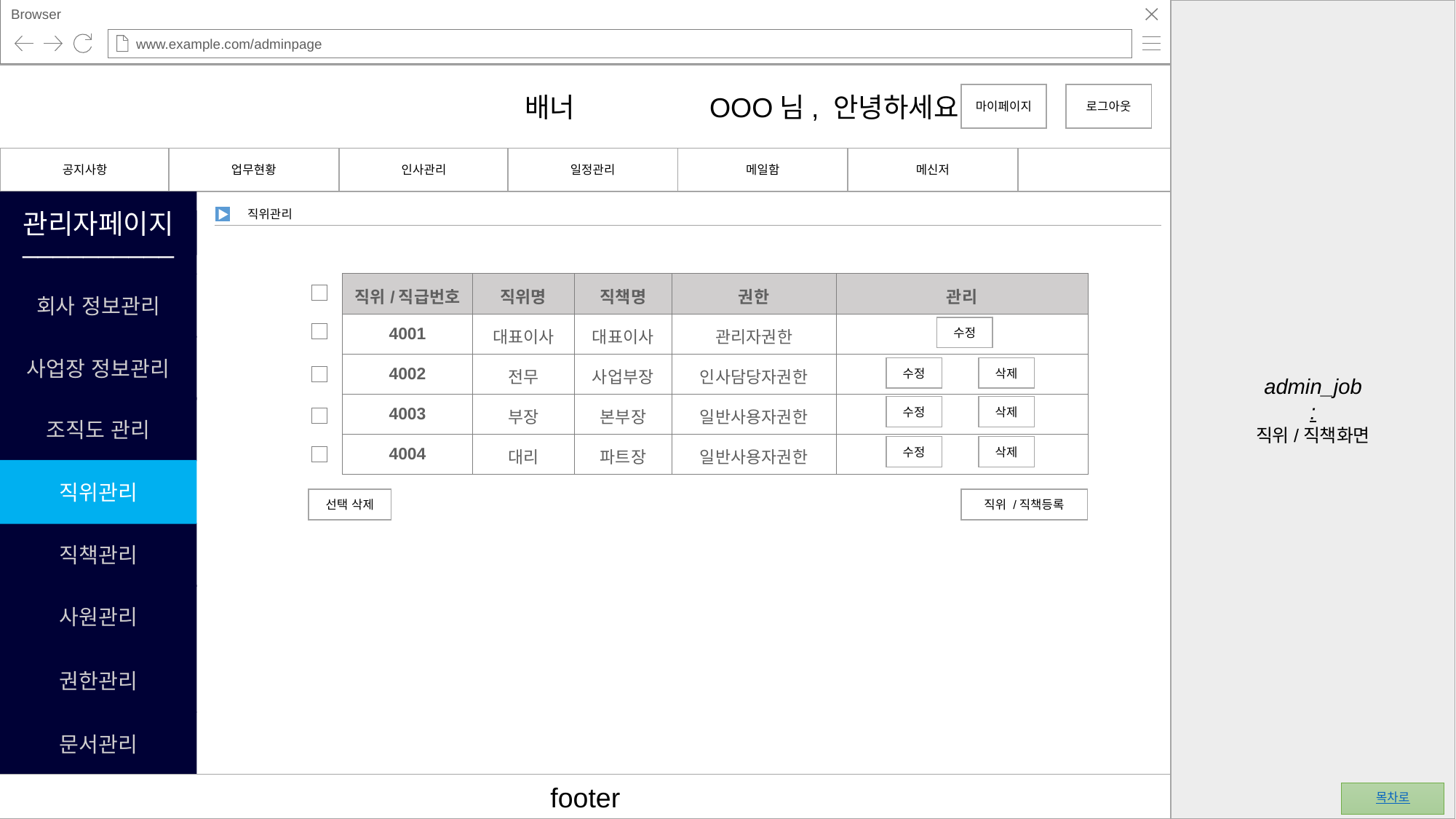

Browser

www.example.com/adminpage

admin_job
:
직위/직책화면
			배너	         OOO님, 안녕하세요!
마이페이지
로그아웃

공지사항
업무현황
인사관리
일정관리
메일함
메신저
관리자페이지
__________
직위관리

회사 정보관리
| 직위/직급번호 | 직위명 | 직책명 | 권한 | 관리 |
| --- | --- | --- | --- | --- |
| 4001 | 대표이사 | 대표이사 | 관리자권한 |  |
| 4002 | 전무 | 사업부장 | 인사담당자권한 |  |
| 4003 | 부장 | 본부장 | 일반사용자권한 |  |
| 4004 | 대리 | 파트장 | 일반사용자권한 |  |

수정
수정
삭제
수정
삭제
수정
삭제
사업장 정보관리
조직도 관리
직위관리
선택 삭제
직위 /직책등록
직책관리
사원관리
권한관리
문서관리
footer
목차로